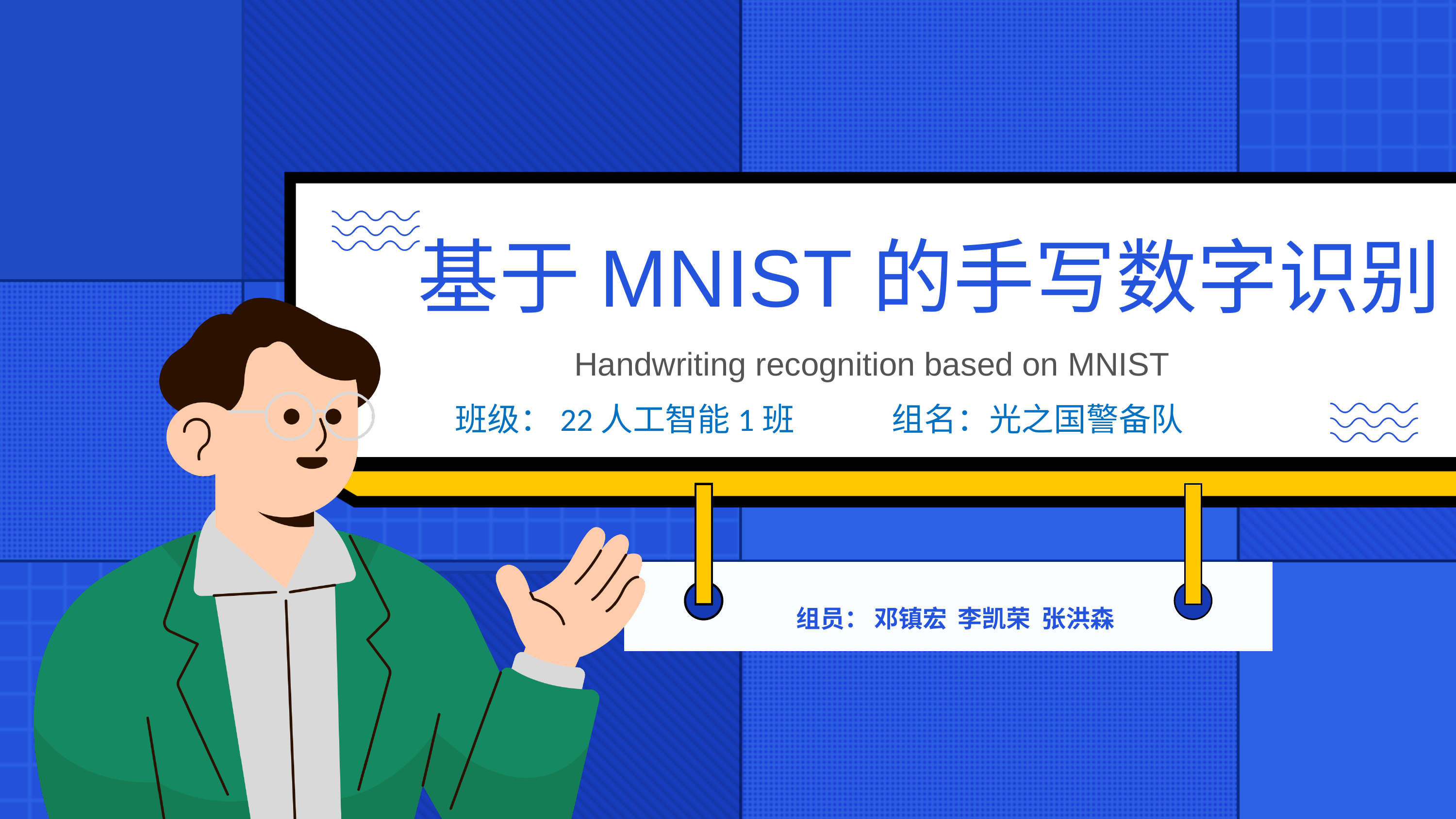

基于MNIST的手写数字识别

Handwriting recognition based on MNIST
班级：22人工智能1班		组名：光之国警备队

组员： 邓镇宏  李凯荣  张洪森